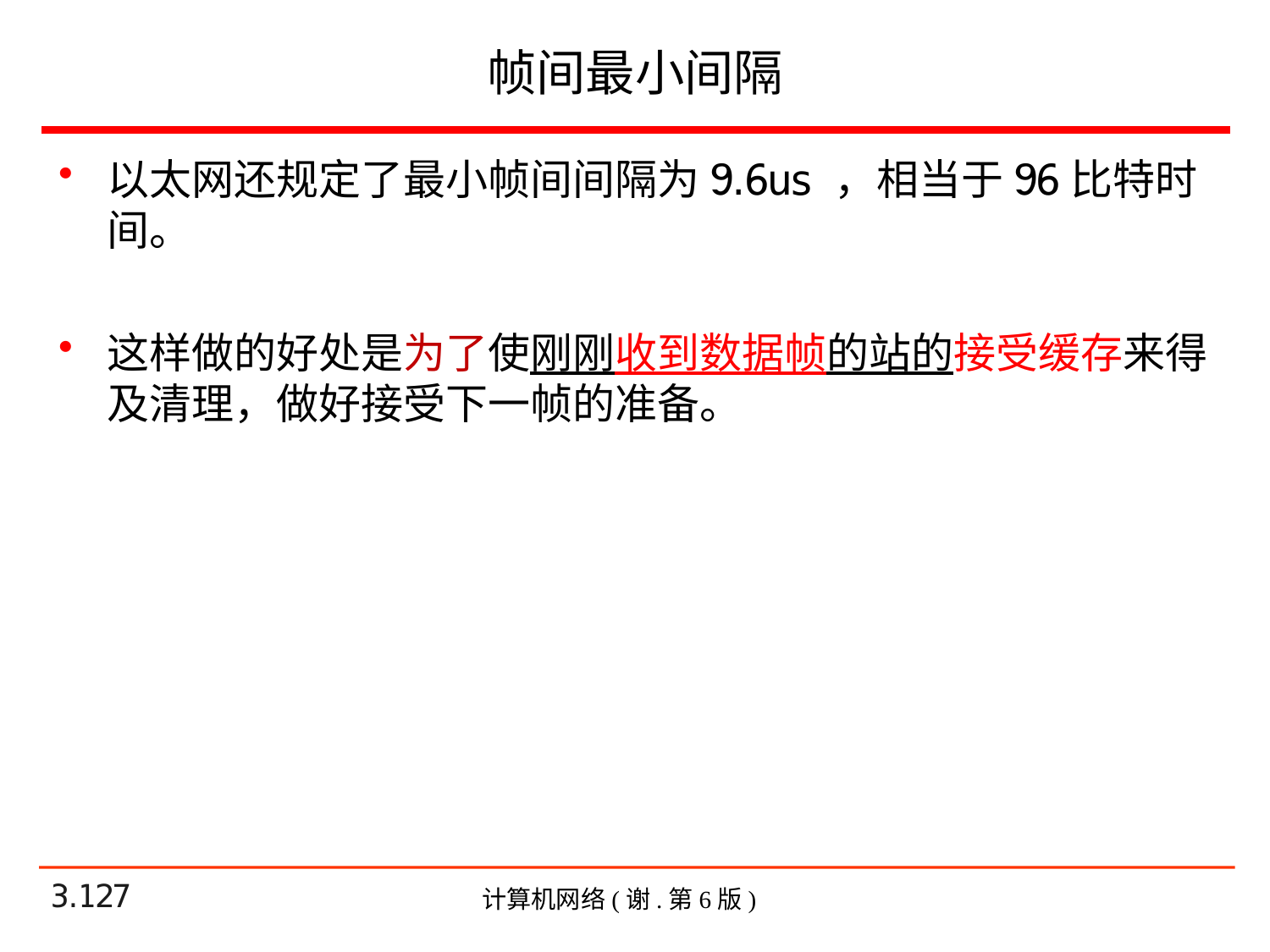

# 帧间最小间隔
以太网还规定了最小帧间间隔为9.6us ，相当于96比特时间。

这样做的好处是为了使刚刚收到数据帧的站的接受缓存来得及清理，做好接受下一帧的准备。